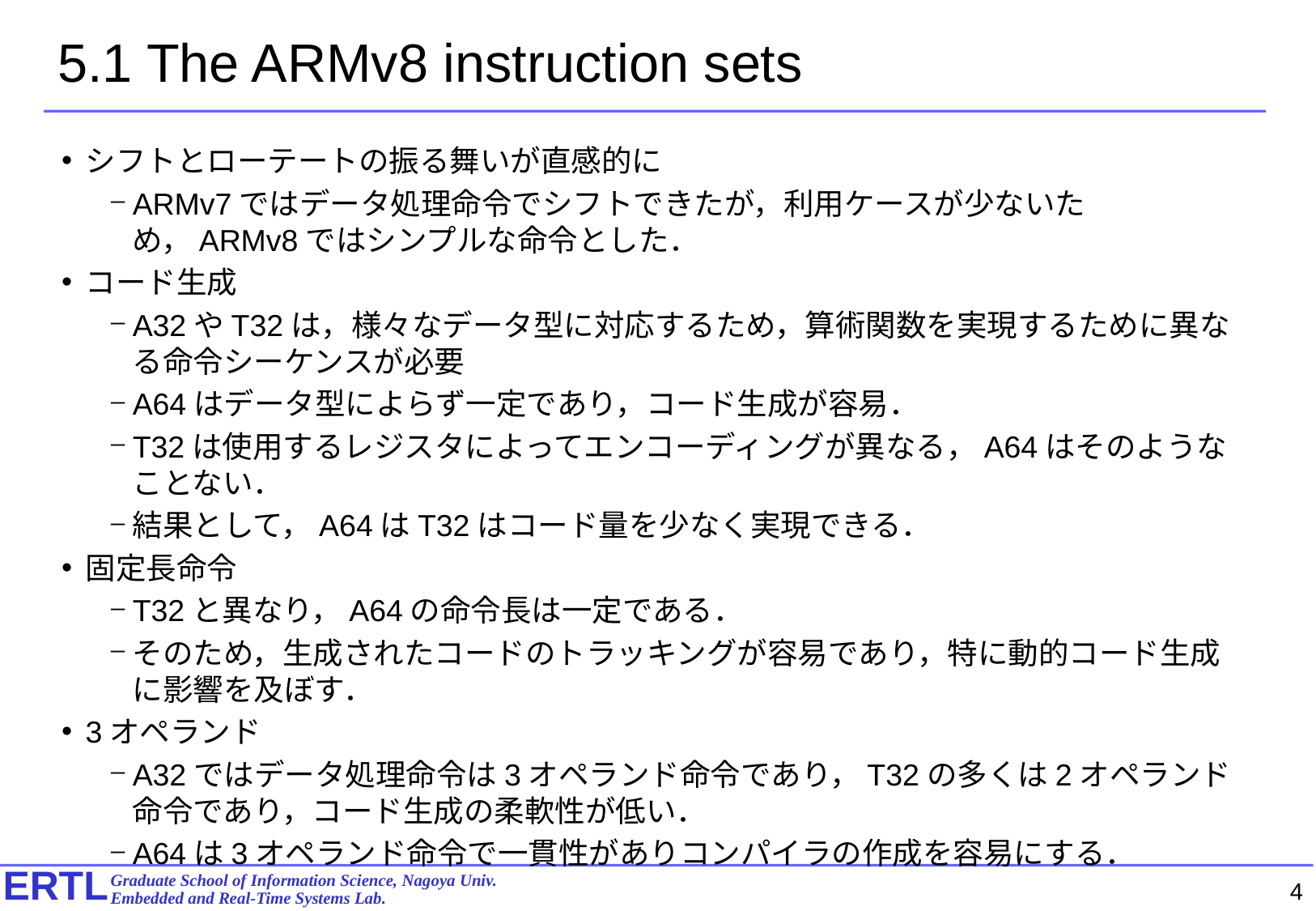

# 5.1 The ARMv8 instruction sets
シフトとローテートの振る舞いが直感的に
ARMv7ではデータ処理命令でシフトできたが，利用ケースが少ないため，ARMv8ではシンプルな命令とした．
コード生成
A32やT32は，様々なデータ型に対応するため，算術関数を実現するために異なる命令シーケンスが必要
A64はデータ型によらず一定であり，コード生成が容易．
T32は使用するレジスタによってエンコーディングが異なる，A64はそのようなことない．
結果として，A64はT32はコード量を少なく実現できる．
固定長命令
T32と異なり，A64の命令長は一定である．
そのため，生成されたコードのトラッキングが容易であり，特に動的コード生成に影響を及ぼす．
3オペランド
A32ではデータ処理命令は3オペランド命令であり，T32の多くは2オペランド命令であり，コード生成の柔軟性が低い．
A64は3オペランド命令で一貫性がありコンパイラの作成を容易にする．
4